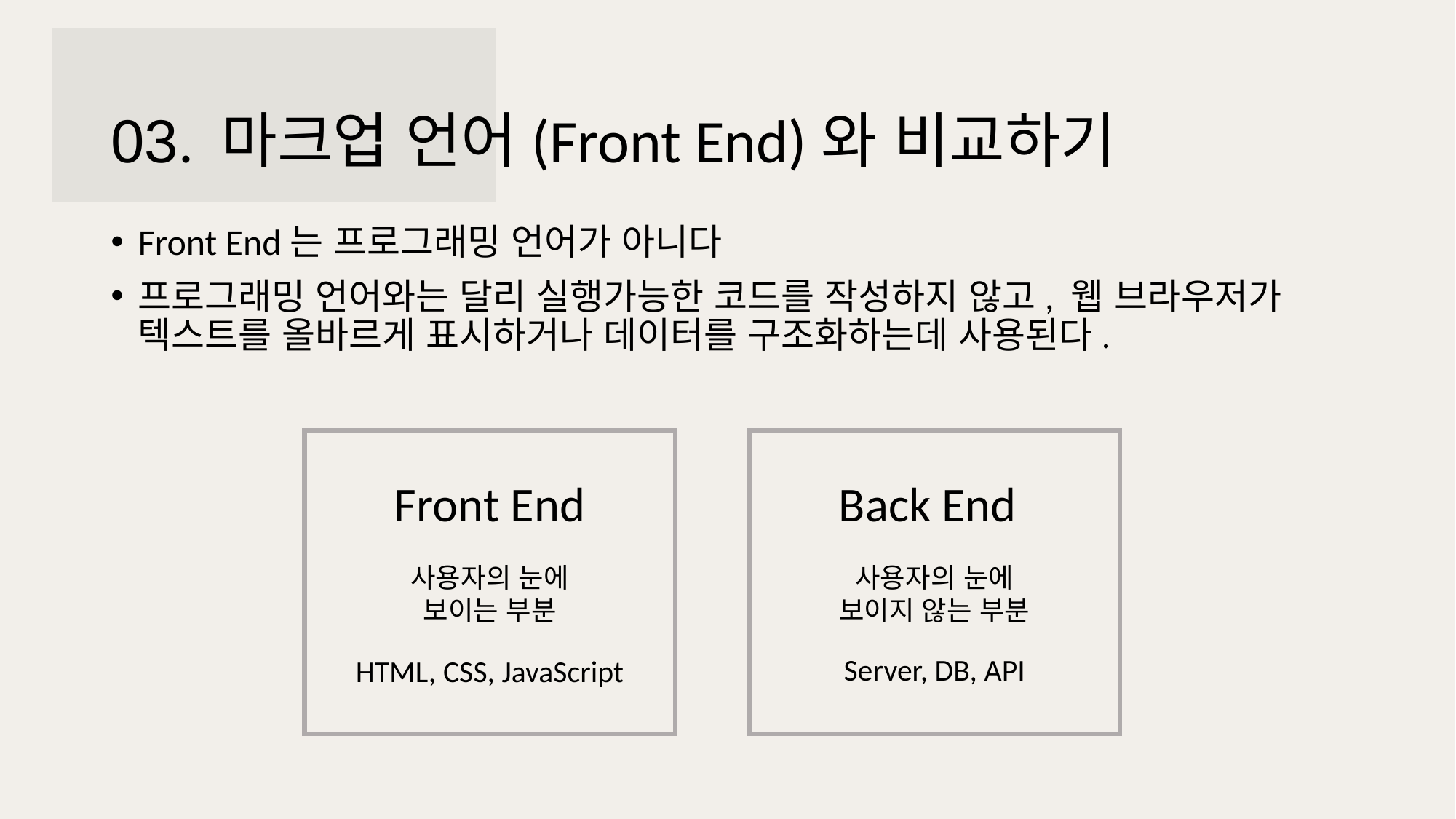

03. 마크업 언어(Front End)와 비교하기
Front End는 프로그래밍 언어가 아니다
프로그래밍 언어와는 달리 실행가능한 코드를 작성하지 않고, 웹 브라우저가 텍스트를 올바르게 표시하거나 데이터를 구조화하는데 사용된다.

Front End
Back End
사용자의 눈에 보이는 부분
사용자의 눈에 보이지 않는 부분
Server, DB, API
HTML, CSS, JavaScript